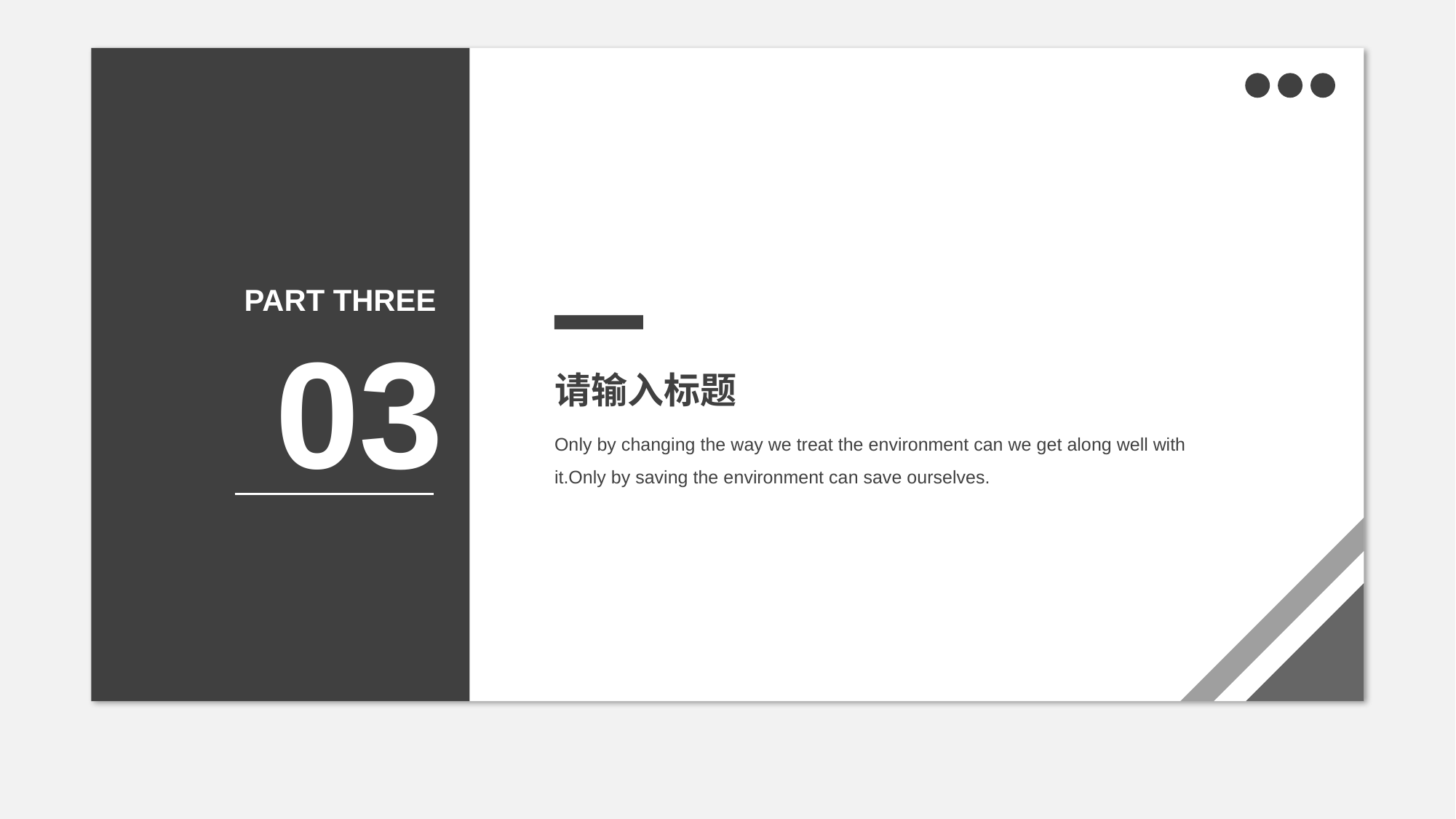

PART THREE
03

请输入标题
Only by changing the way we treat the environment can we get along well with it.Only by saving the environment can save ourselves.